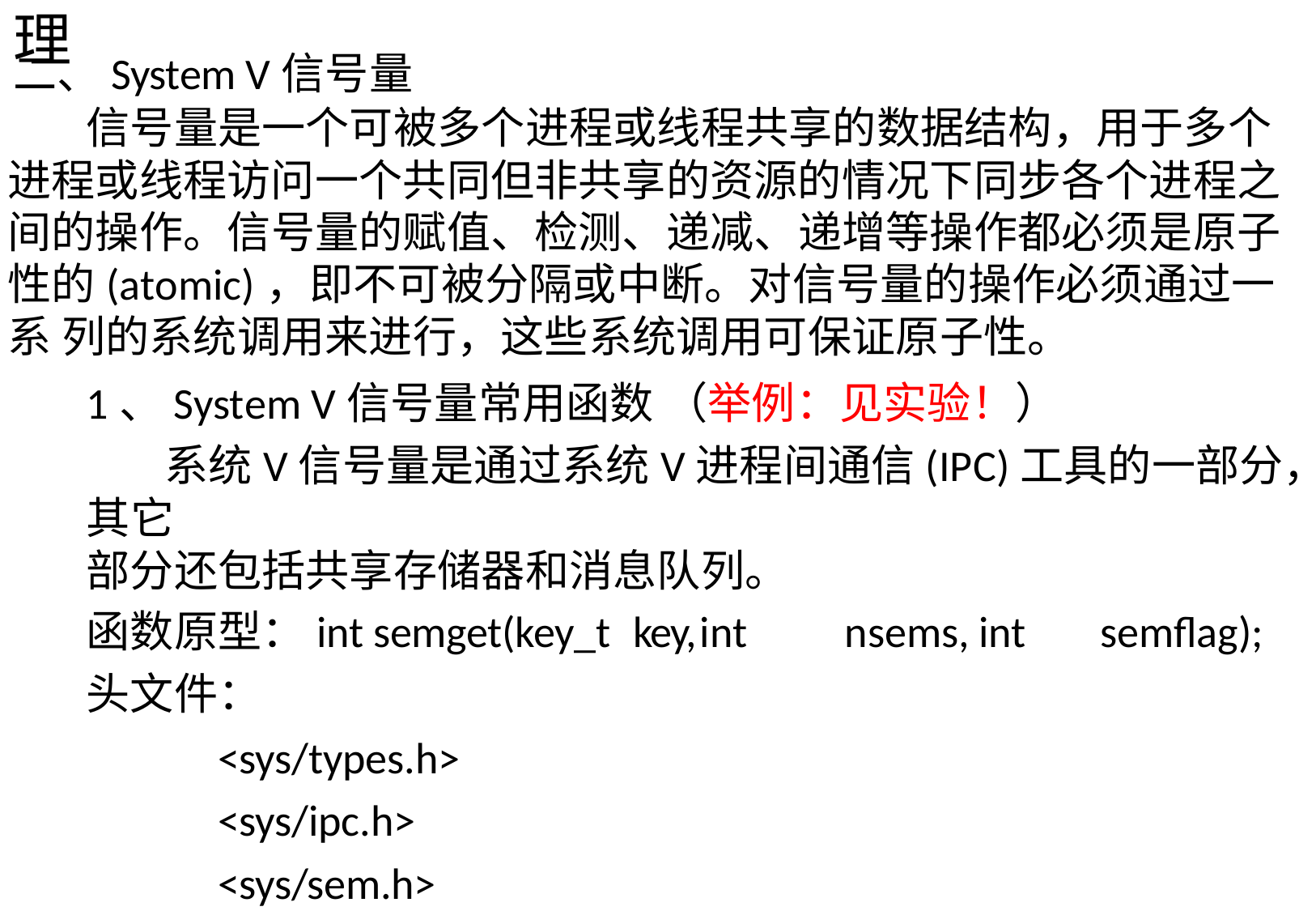

# 9.3 Linux的进程管理
二、System V信号量
信号量是一个可被多个进程或线程共享的数据结构，用于多个 进程或线程访问一个共同但非共享的资源的情况下同步各个进程之 间的操作。信号量的赋值、检测、递减、递增等操作都必须是原子 性的(atomic)，即不可被分隔或中断。对信号量的操作必须通过一系 列的系统调用来进行，这些系统调用可保证原子性。
1、System V信号量常用函数 （举例：见实验！）
系统V信号量是通过系统V进程间通信(IPC)工具的一部分，其它
部分还包括共享存储器和消息队列。
函数原型：int semget(key_t	key,	int	nsems,	int	semflag);
头文件：
<sys/types.h>
<sys/ipc.h>
<sys/sem.h>
说明